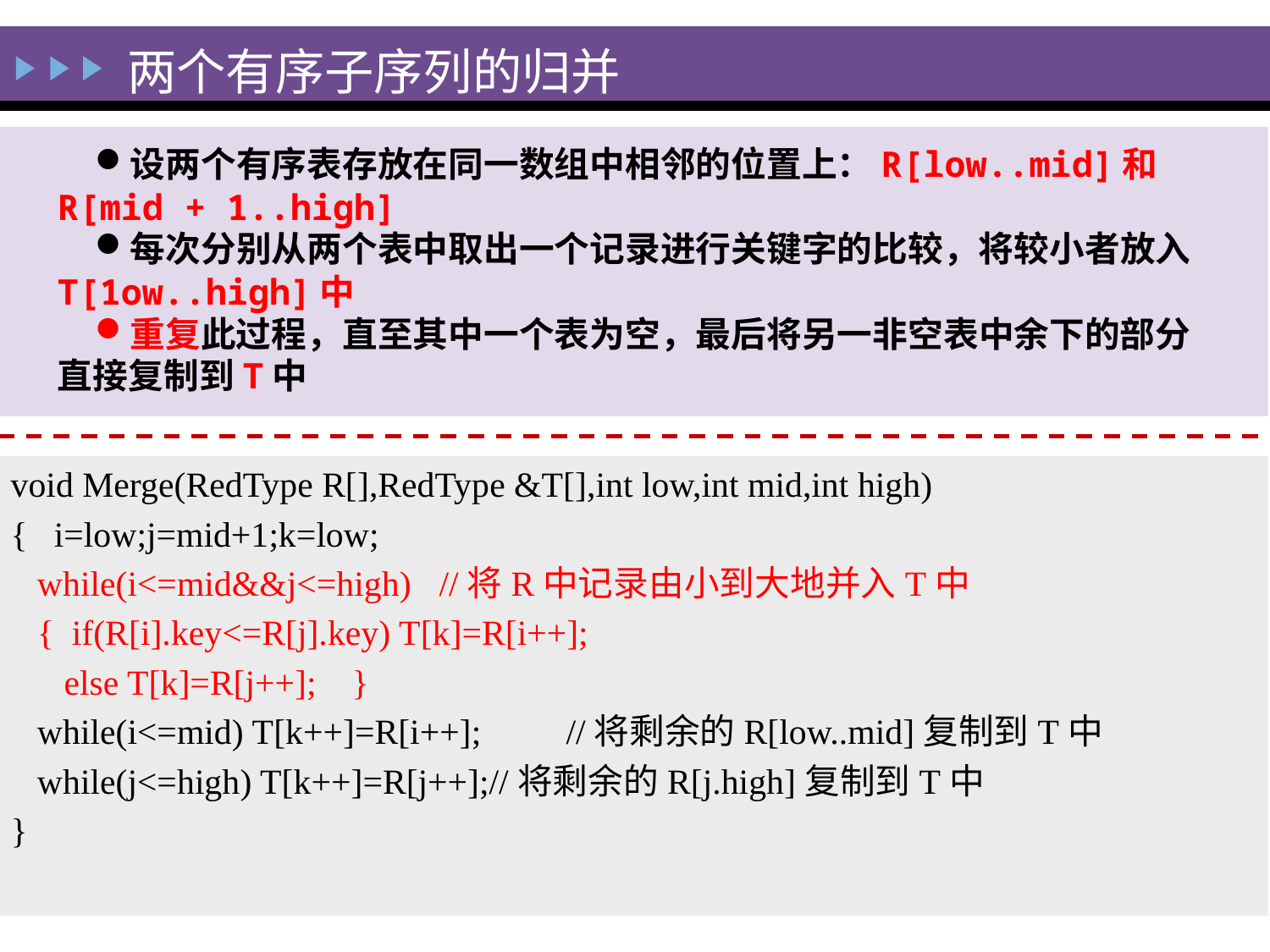

两个有序子序列的归并

设两个有序表存放在同一数组中相邻的位置上：R[low..mid]和R[mid + 1..high]
每次分别从两个表中取出一个记录进行关键字的比较，将较小者放入T[1ow..high]中
重复此过程，直至其中一个表为空，最后将另一非空表中余下的部分直接复制到T中
void Merge(RedType R[],RedType &T[],int low,int mid,int high)
{   i=low;j=mid+1;k=low;
   while(i<=mid&&j<=high) 	//将R中记录由小到大地并入T中
   {  if(R[i].key<=R[j].key) T[k]=R[i++];
      else T[k]=R[j++];    }
   while(i<=mid) T[k++]=R[i++];	//将剩余的R[low..mid]复制到T中
   while(j<=high) T[k++]=R[j++];//将剩余的R[j.high]复制到T中
}